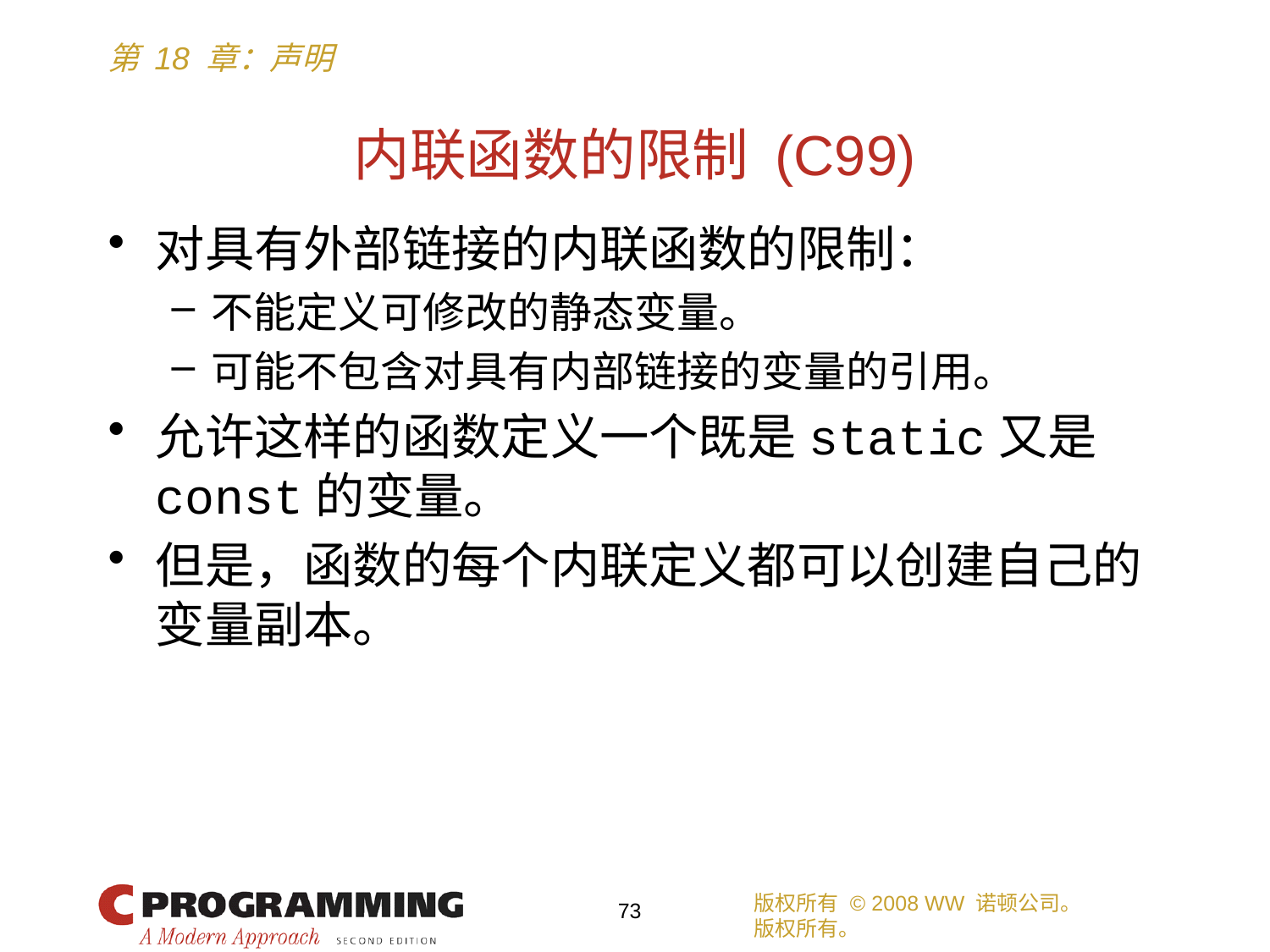

# 内联函数的限制 (C99)
对具有外部链接的内联函数的限制：
不能定义可修改的静态变量。
可能不包含对具有内部链接的变量的引用。
允许这样的函数定义一个既是static又是const的变量。
但是，函数的每个内联定义都可以创建自己的变量副本。
版权所有 © 2008 WW 诺顿公司。
版权所有。
73